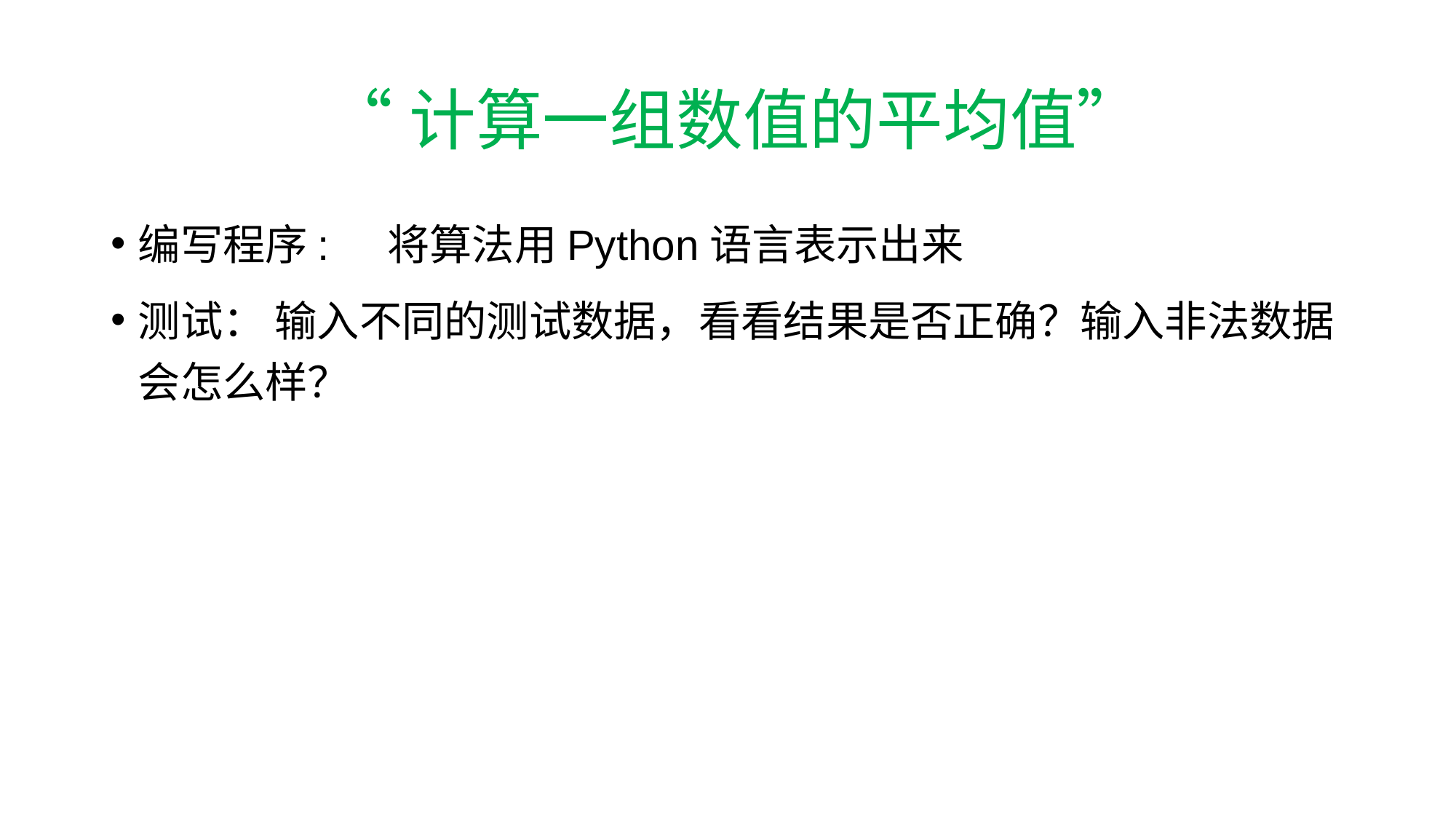

# “计算一组数值的平均值”
编写程序:    将算法用Python语言表示出来
测试： 输入不同的测试数据，看看结果是否正确？输入非法数据会怎么样？